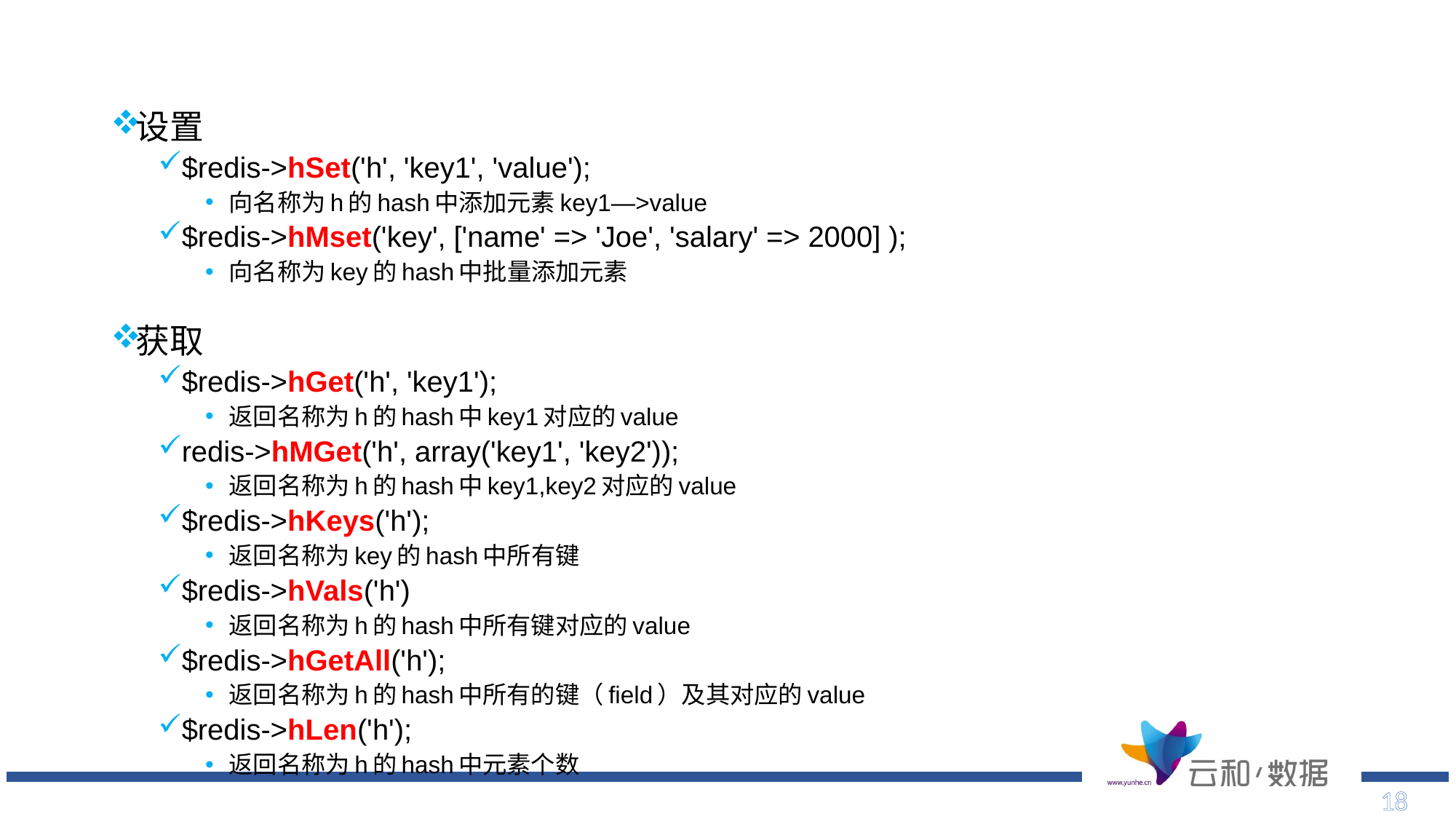

设置
$redis->hSet('h', 'key1', 'value');
向名称为h的hash中添加元素key1—>value
$redis->hMset('key', ['name' => 'Joe', 'salary' => 2000] );
向名称为key的hash中批量添加元素
获取
$redis->hGet('h', 'key1');
返回名称为h的hash中key1对应的value
redis->hMGet('h', array('key1', 'key2'));
返回名称为h的hash中key1,key2对应的value
$redis->hKeys('h');
返回名称为key的hash中所有键
$redis->hVals('h')
返回名称为h的hash中所有键对应的value
$redis->hGetAll('h');
返回名称为h的hash中所有的键（field）及其对应的value
$redis->hLen('h');
返回名称为h的hash中元素个数